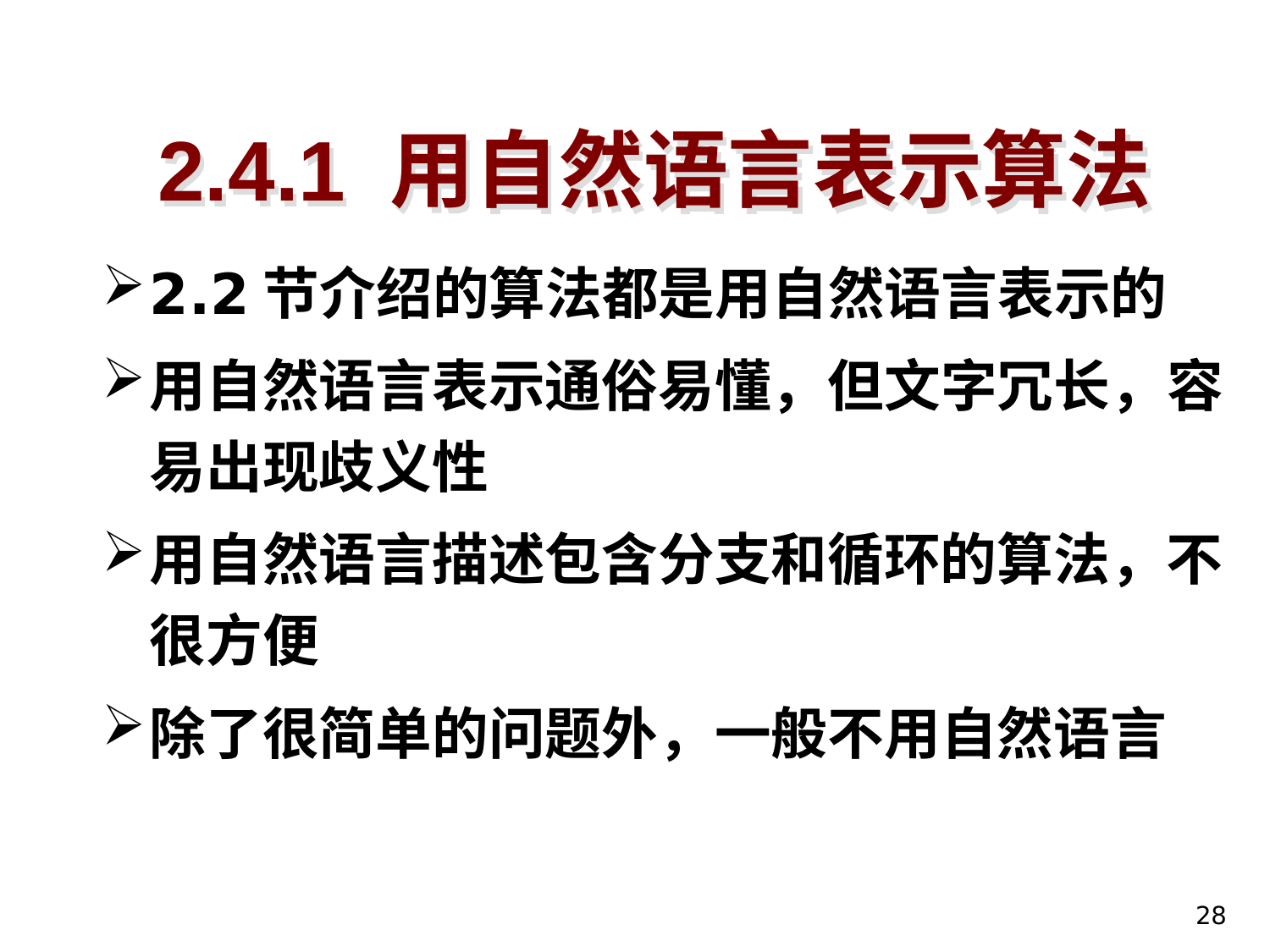

# 2.4.1 用自然语言表示算法
2.2节介绍的算法都是用自然语言表示的
用自然语言表示通俗易懂，但文字冗长，容易出现歧义性
用自然语言描述包含分支和循环的算法，不很方便
除了很简单的问题外，一般不用自然语言
28